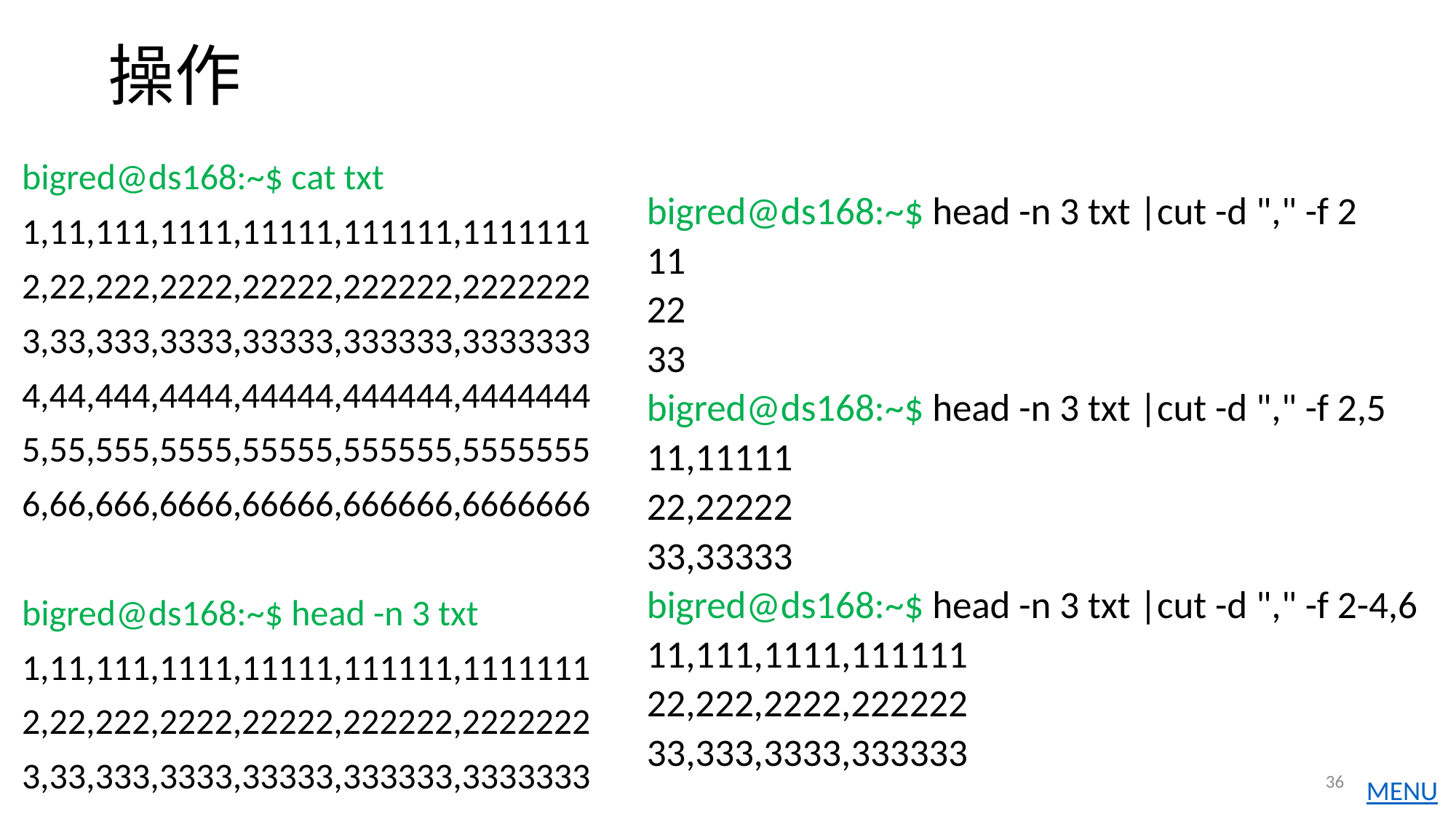

# 操作
bigred@ds168:~$ cat txt
1,11,111,1111,11111,111111,1111111
2,22,222,2222,22222,222222,2222222
3,33,333,3333,33333,333333,3333333
4,44,444,4444,44444,444444,4444444
5,55,555,5555,55555,555555,5555555
6,66,666,6666,66666,666666,6666666

bigred@ds168:~$ head -n 3 txt
1,11,111,1111,11111,111111,1111111
2,22,222,2222,22222,222222,2222222
3,33,333,3333,33333,333333,3333333
bigred@ds168:~$ head -n 3 txt |cut -d "," -f 2
11
22
33
bigred@ds168:~$ head -n 3 txt |cut -d "," -f 2,5
11,11111
22,22222
33,33333
bigred@ds168:~$ head -n 3 txt |cut -d "," -f 2-4,6
11,111,1111,111111
22,222,2222,222222
33,333,3333,333333

36